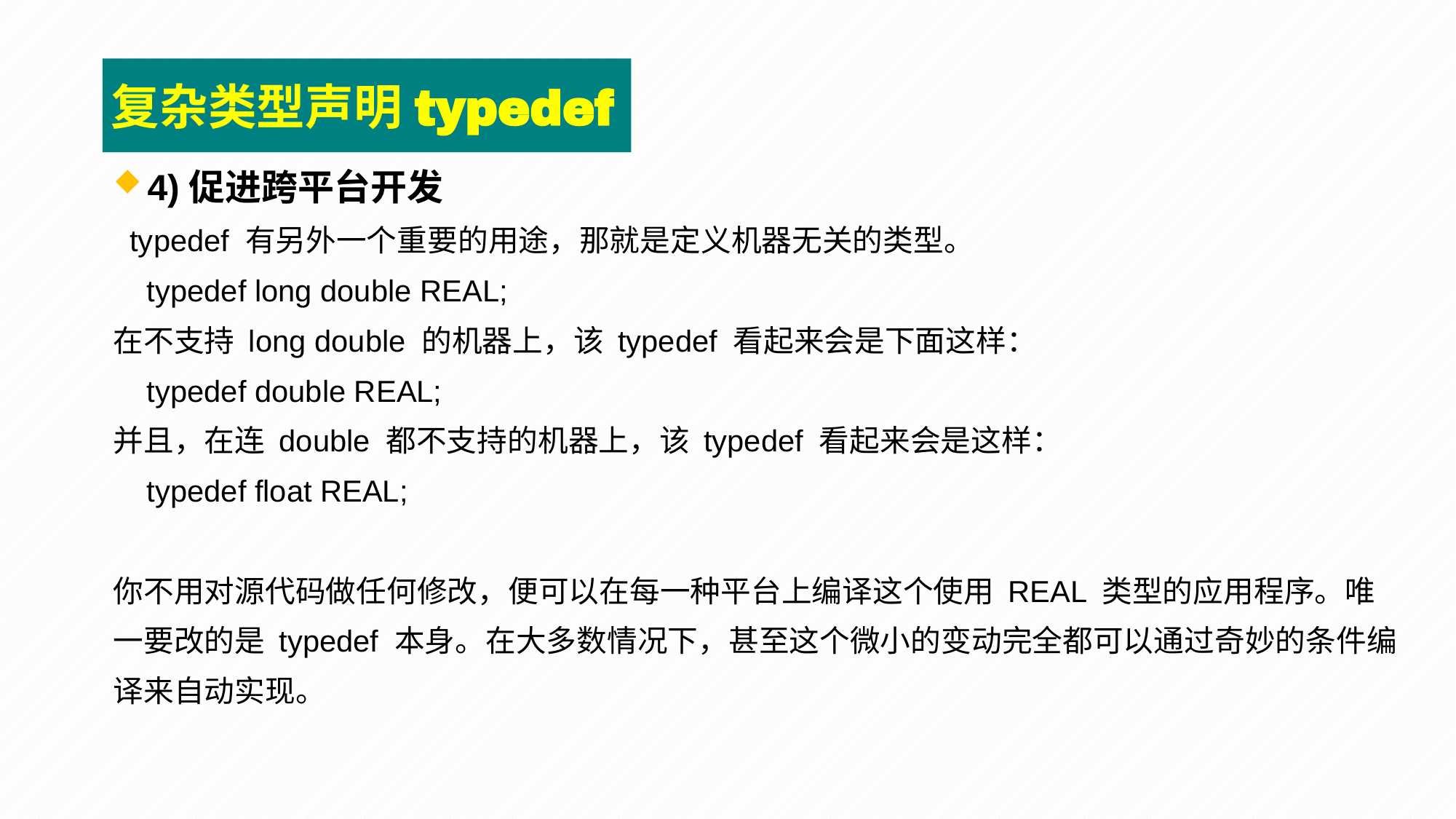

复杂类型声明typedef
4)促进跨平台开发
  typedef 有另外一个重要的用途，那就是定义机器无关的类型。
    typedef long double REAL;
在不支持 long double 的机器上，该 typedef 看起来会是下面这样：
    typedef double REAL;
并且，在连 double 都不支持的机器上，该 typedef 看起来会是这样：
    typedef float REAL;

你不用对源代码做任何修改，便可以在每一种平台上编译这个使用 REAL 类型的应用程序。唯一要改的是 typedef 本身。在大多数情况下，甚至这个微小的变动完全都可以通过奇妙的条件编译来自动实现。